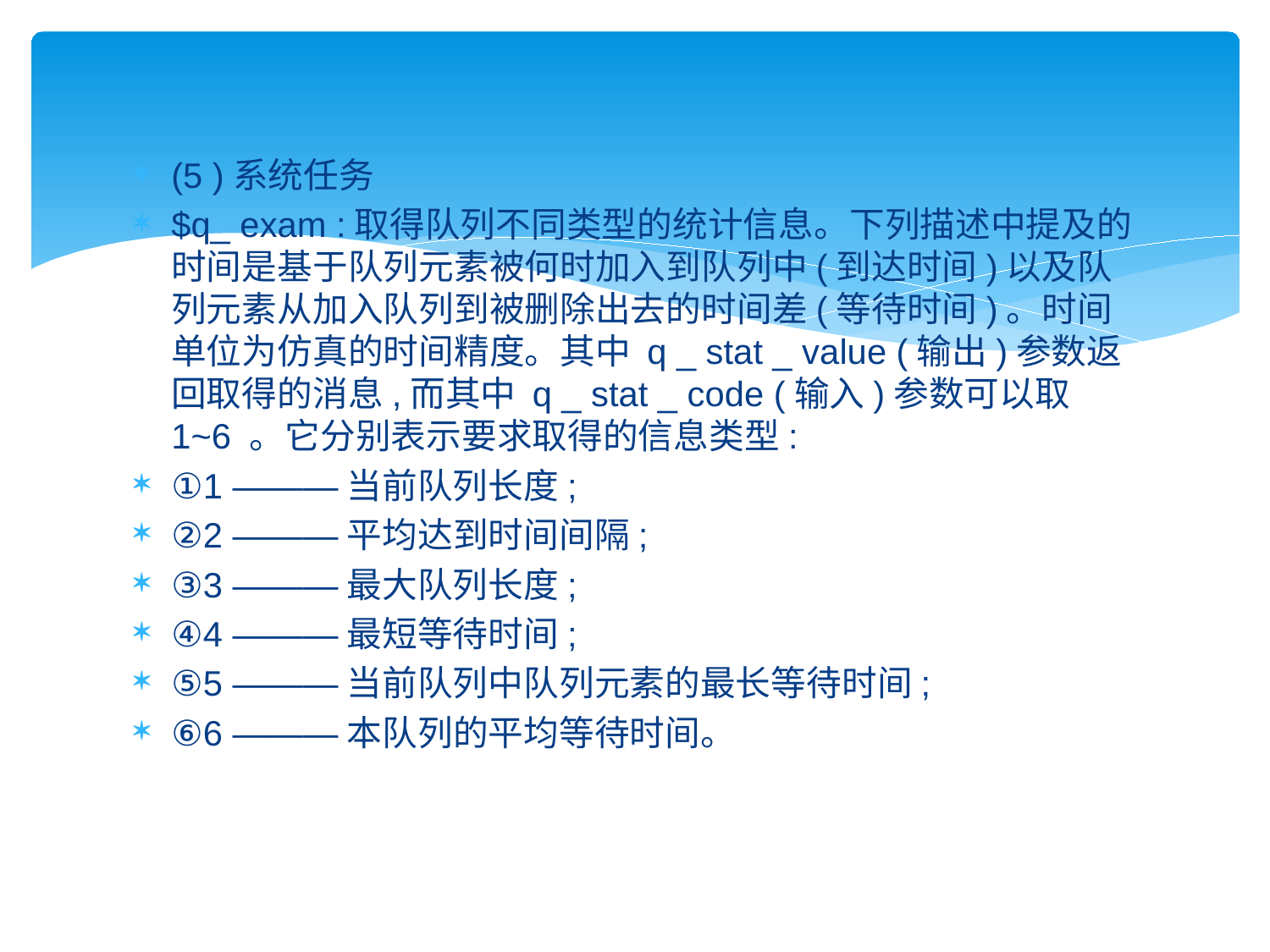

#
(5 )系统任务
$q_ exam :取得队列不同类型的统计信息。下列描述中提及的时间是基于队列元素被何时加入到队列中(到达时间)以及队列元素从加入队列到被删除出去的时间差(等待时间)。时间单位为仿真的时间精度。其中 q _ stat _ value (输出)参数返回取得的消息,而其中 q _ stat _ code (输入)参数可以取 1~6 。它分别表示要求取得的信息类型:
①1 ———当前队列长度;
②2 ———平均达到时间间隔;
③3 ———最大队列长度;
④4 ———最短等待时间;
⑤5 ———当前队列中队列元素的最长等待时间;
⑥6 ———本队列的平均等待时间。